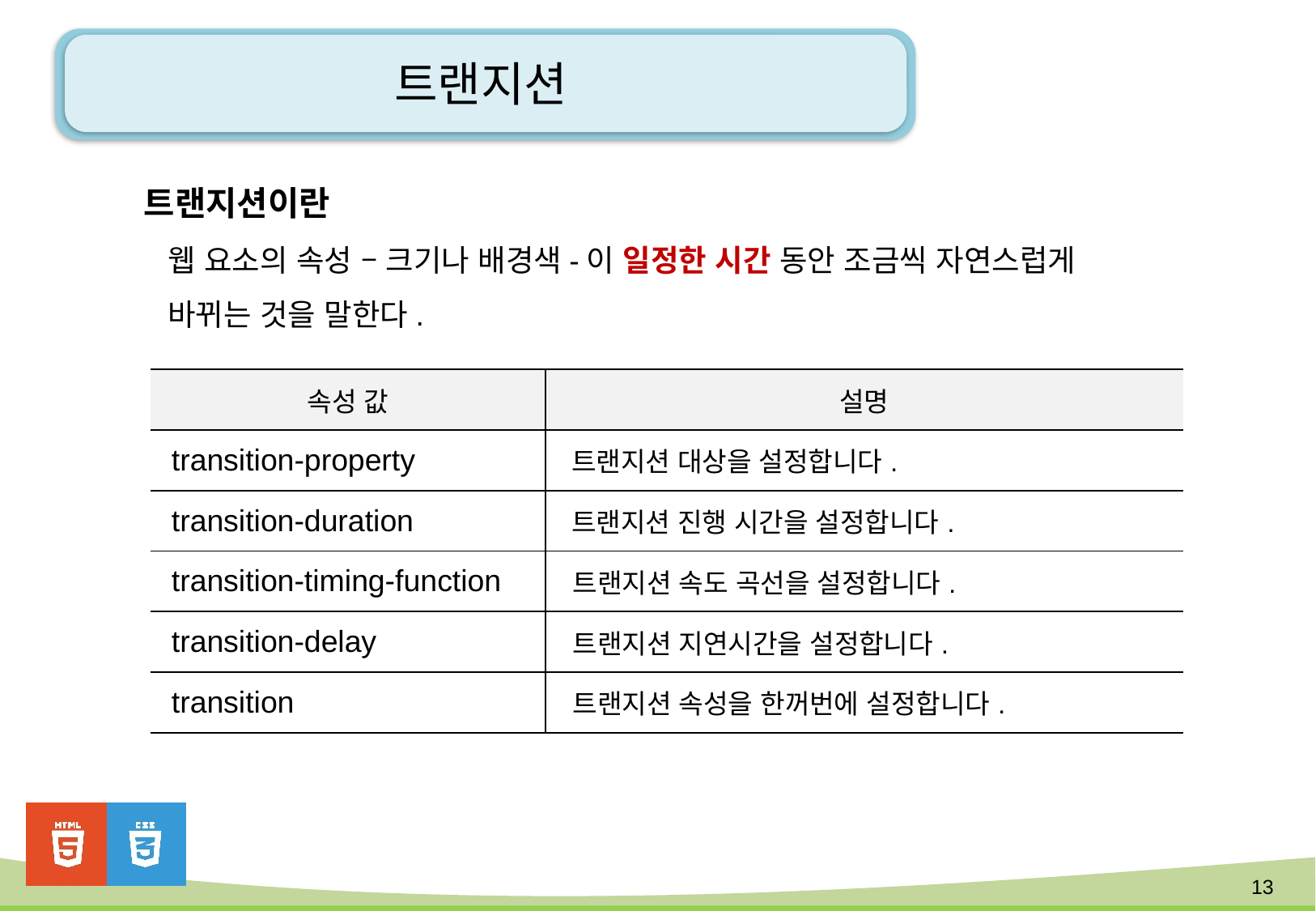

# 트랜지션
트랜지션이란
  웹 요소의 속성 – 크기나 배경색-이 일정한 시간 동안 조금씩 자연스럽게
  바뀌는 것을 말한다.
| 속성 값 | 설명 |
| --- | --- |
| transition-property | 트랜지션 대상을 설정합니다. |
| transition-duration | 트랜지션 진행 시간을 설정합니다. |
| transition-timing-function | 트랜지션 속도 곡선을 설정합니다. |
| transition-delay | 트랜지션 지연시간을 설정합니다. |
| transition | 트랜지션 속성을 한꺼번에 설정합니다. |
13